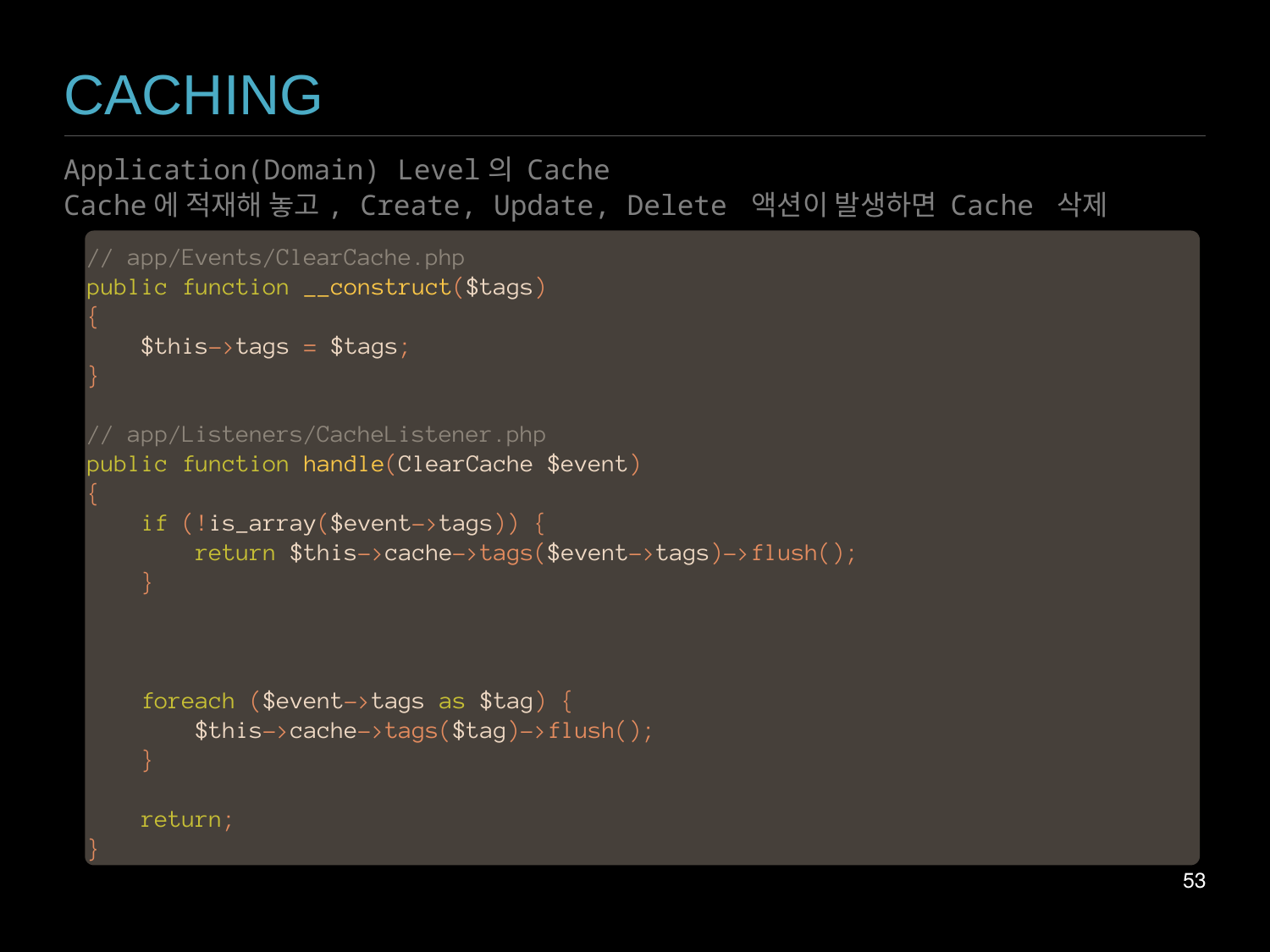

# CACHING
Application(Domain) Level의 Cache
Cache에 적재해 놓고, Create, Update, Delete 액션이 발생하면 Cache 삭제

// app/Events/ClearCache.php
public function __construct($tags)
{
    $this->tags = $tags;
}
// app/Listeners/CacheListener.php
public function handle(ClearCache $event)
{
    if (!is_array($event->tags)) {
        return $this->cache->tags($event->tags)->flush();
    }
    foreach ($event->tags as $tag) {
        $this->cache->tags($tag)->flush();
    }
    return;
}
53